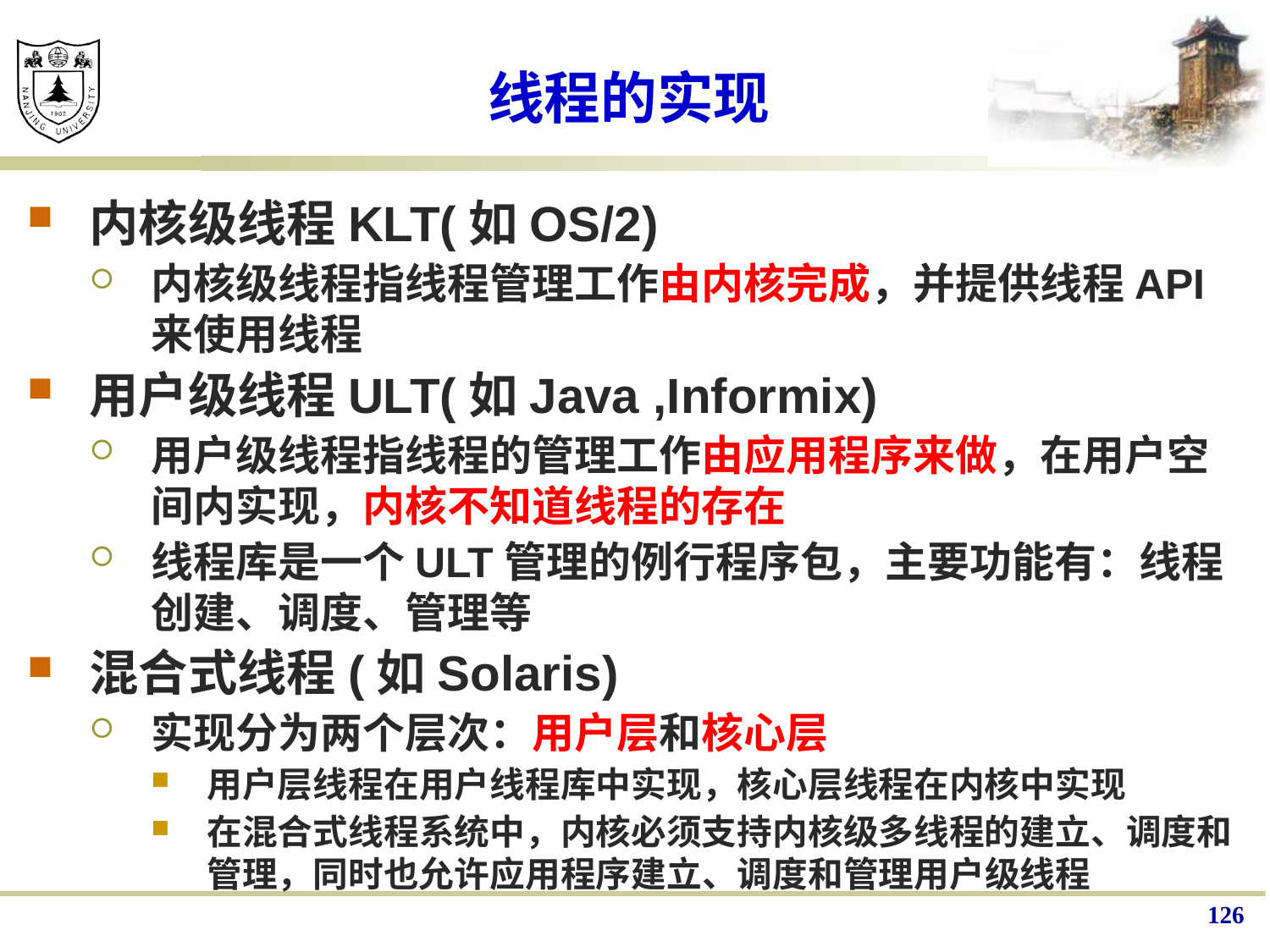

线程的实现
内核级线程KLT(如OS/2)
内核级线程指线程管理工作由内核完成，并提供线程API来使用线程
用户级线程ULT(如Java ,Informix)
用户级线程指线程的管理工作由应用程序来做，在用户空间内实现，内核不知道线程的存在
线程库是一个ULT管理的例行程序包，主要功能有：线程创建、调度、管理等
混合式线程(如Solaris)
实现分为两个层次：用户层和核心层
用户层线程在用户线程库中实现，核心层线程在内核中实现
在混合式线程系统中，内核必须支持内核级多线程的建立、调度和管理，同时也允许应用程序建立、调度和管理用户级线程

126